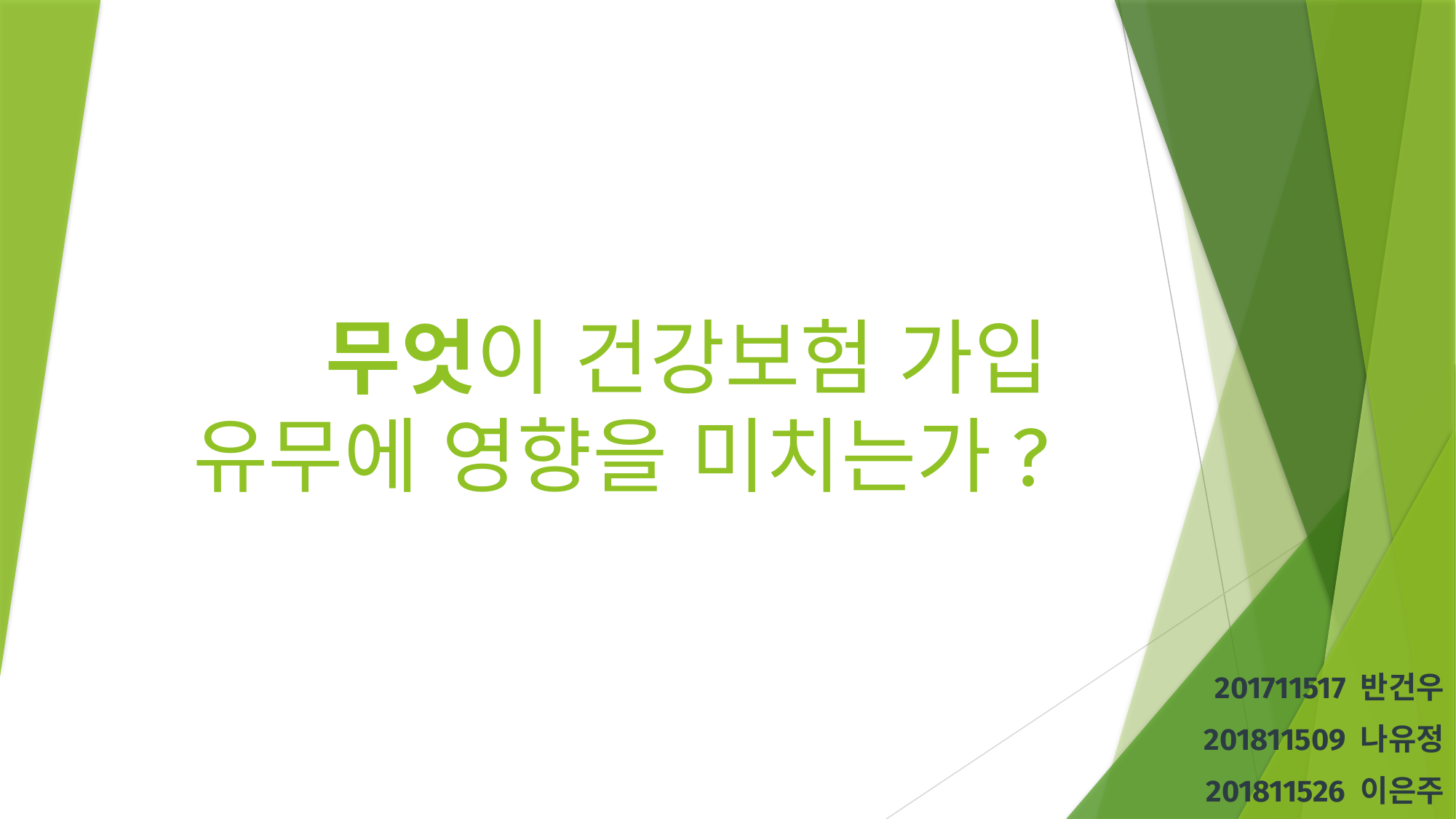

# 무엇이 건강보험 가입 유무에 영향을 미치는가?
201711517 반건우
201811509 나유정
201811526 이은주